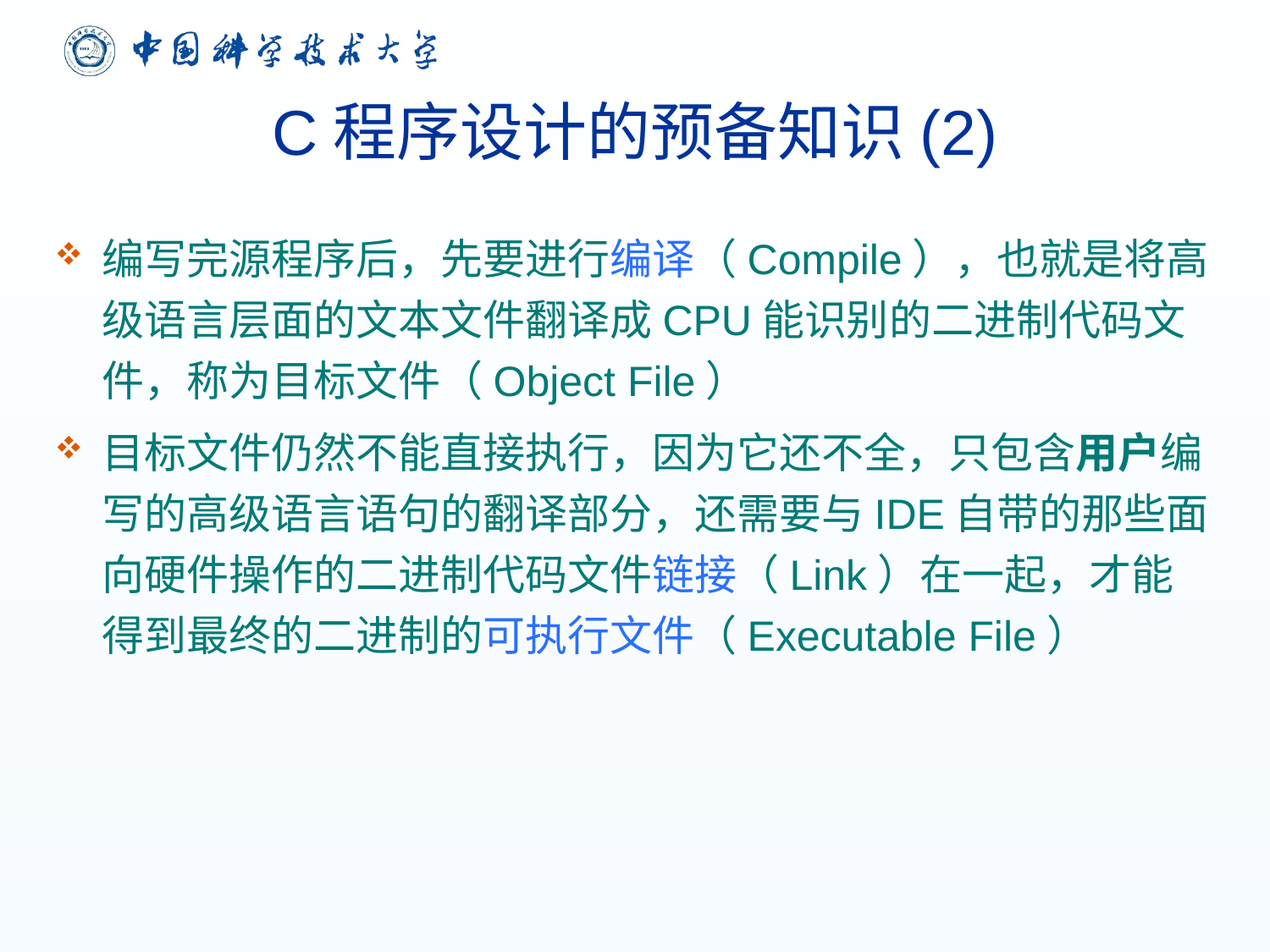

# C程序设计的预备知识(2)
编写完源程序后，先要进行编译（Compile），也就是将高级语言层面的文本文件翻译成CPU能识别的二进制代码文件，称为目标文件（Object File）
目标文件仍然不能直接执行，因为它还不全，只包含用户编写的高级语言语句的翻译部分，还需要与IDE自带的那些面向硬件操作的二进制代码文件链接（Link）在一起，才能得到最终的二进制的可执行文件（Executable File）